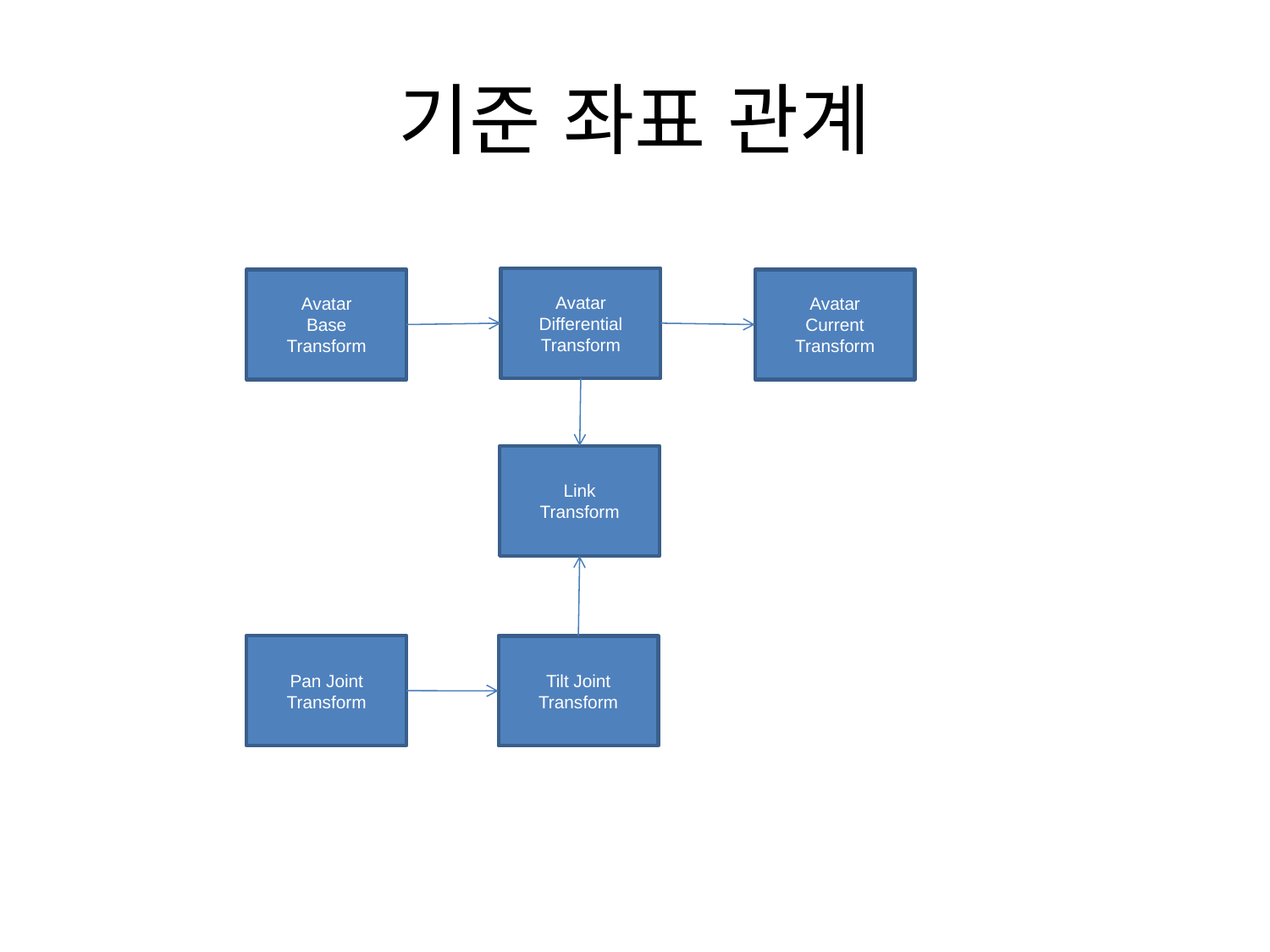

# 기준 좌표 관계
Avatar
Differential
Transform
Avatar
Base
Transform
Avatar
Current
Transform
Link
Transform
Pan Joint
Transform
Tilt Joint
Transform